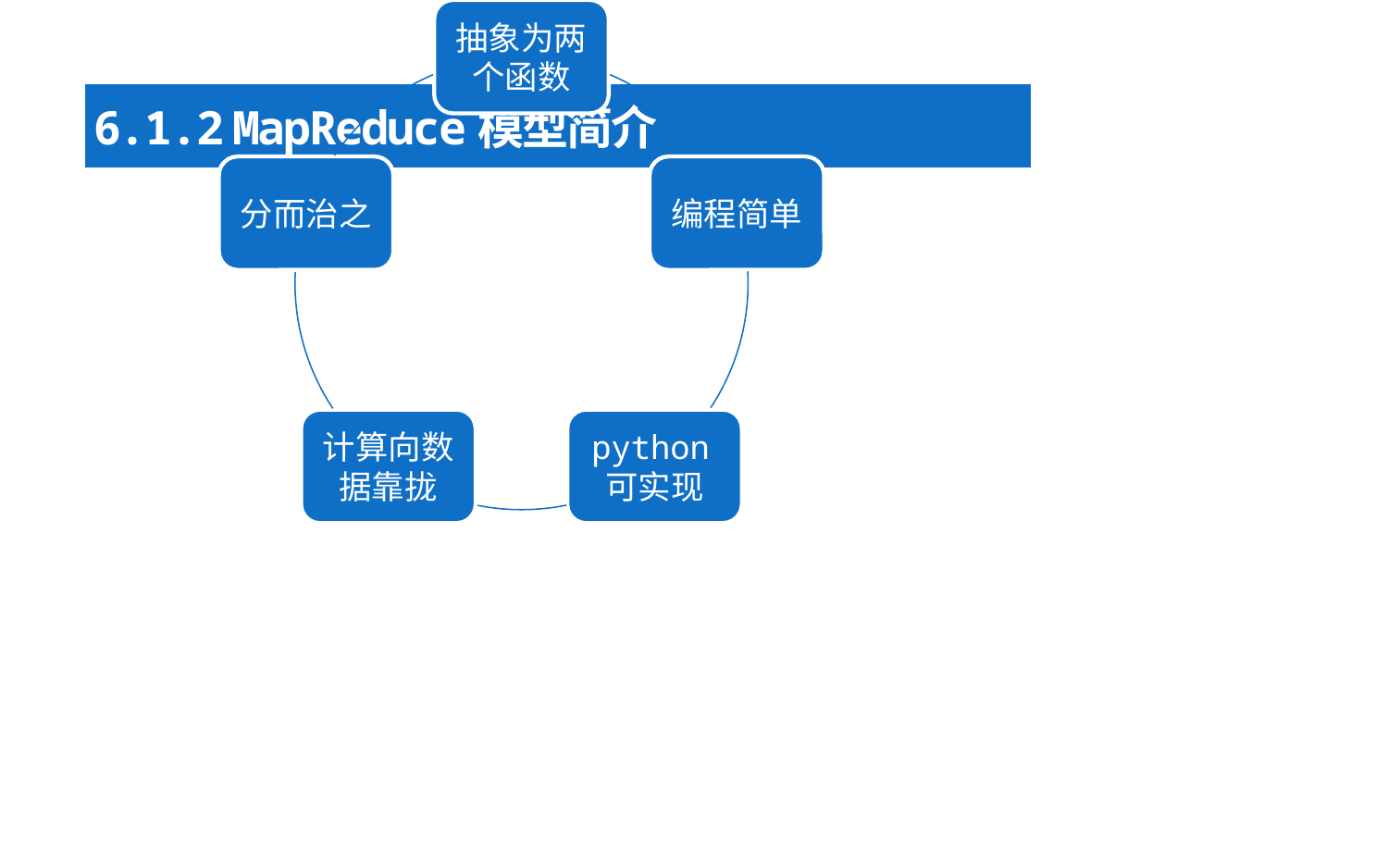

6.1.2	MapReduce模型简介
抽象为两个函数
编程简单
python可实现
计算向数据靠拢
分而治之